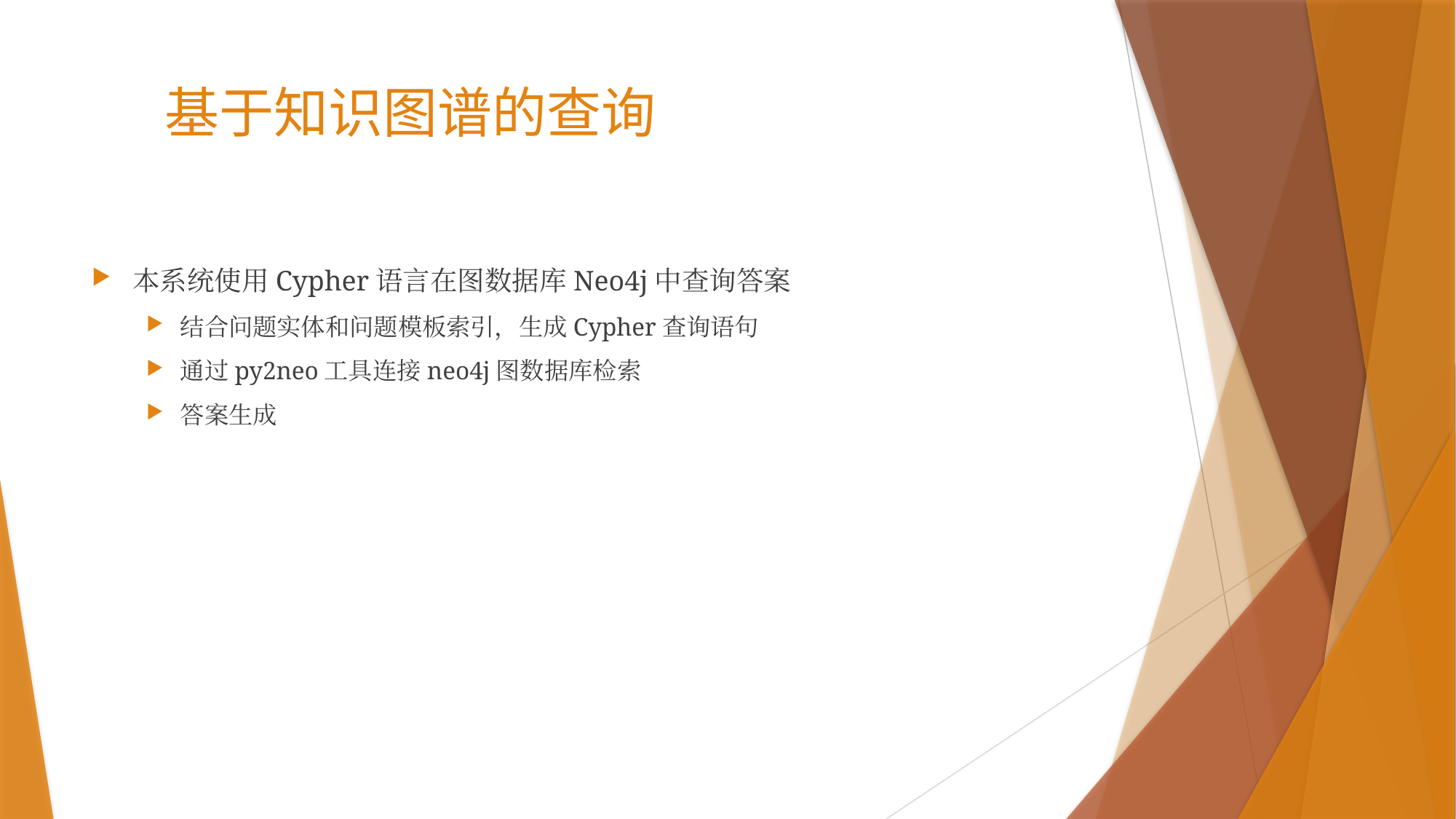

基于知识图谱的查询
本系统使用Cypher语言在图数据库Neo4j中查询答案
结合问题实体和问题模板索引，生成Cypher查询语句
通过py2neo工具连接neo4j图数据库检索
答案生成